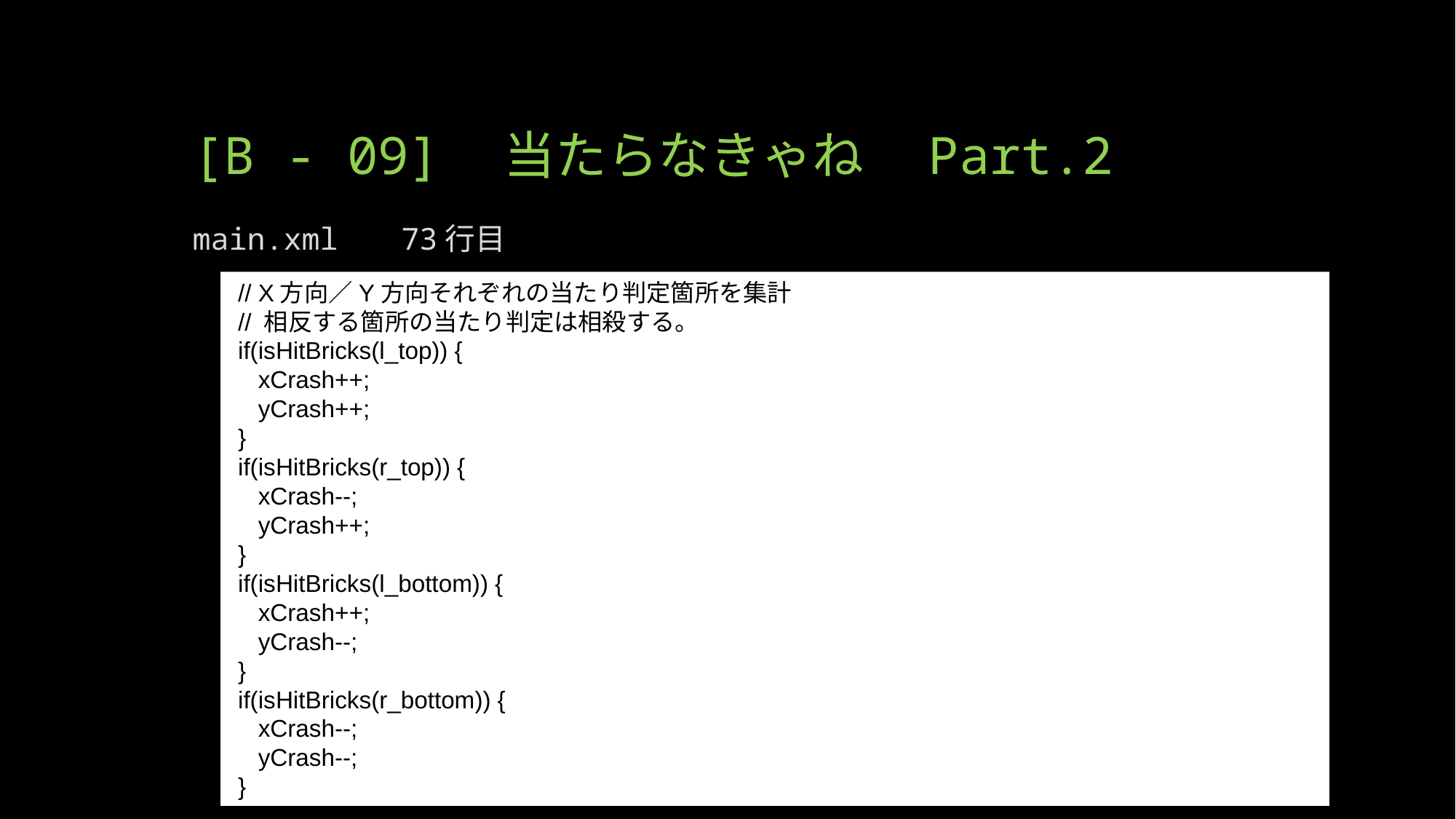

# [B - 09]　当たらなきゃね　Part.2
main.xml 　73行目
 // X方向／Y方向それぞれの当たり判定箇所を集計
 // 相反する箇所の当たり判定は相殺する。
 if(isHitBricks(l_top)) {
    xCrash++;
    yCrash++;
 }
 if(isHitBricks(r_top)) {
    xCrash--;
    yCrash++;
 }
 if(isHitBricks(l_bottom)) {
    xCrash++;
    yCrash--;
 }
 if(isHitBricks(r_bottom)) {
    xCrash--;
    yCrash--;
 }